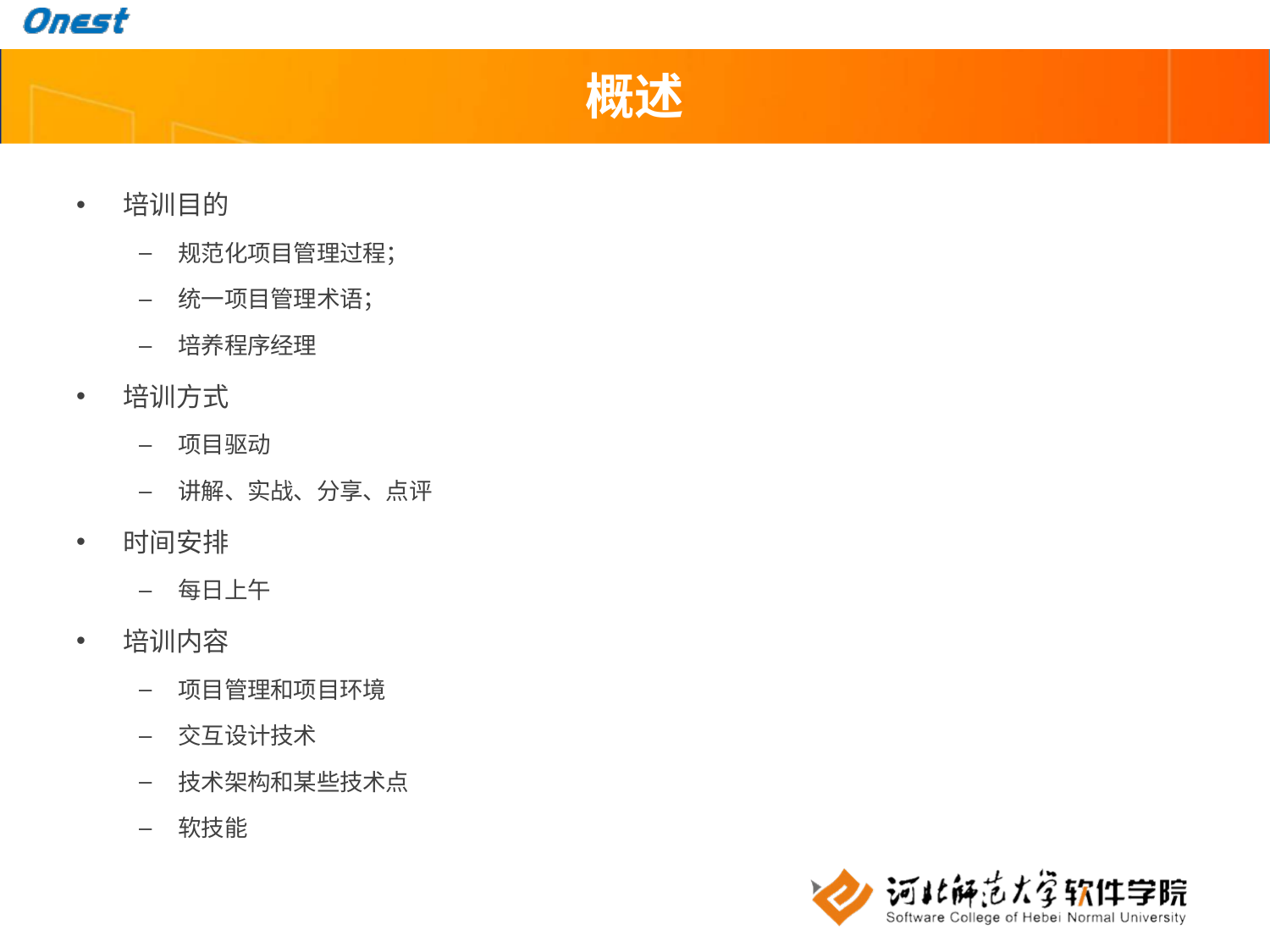

# 概述
培训目的
规范化项目管理过程；
统一项目管理术语；
培养程序经理
培训方式
项目驱动
讲解、实战、分享、点评
时间安排
每日上午
培训内容
项目管理和项目环境
交互设计技术
技术架构和某些技术点
软技能